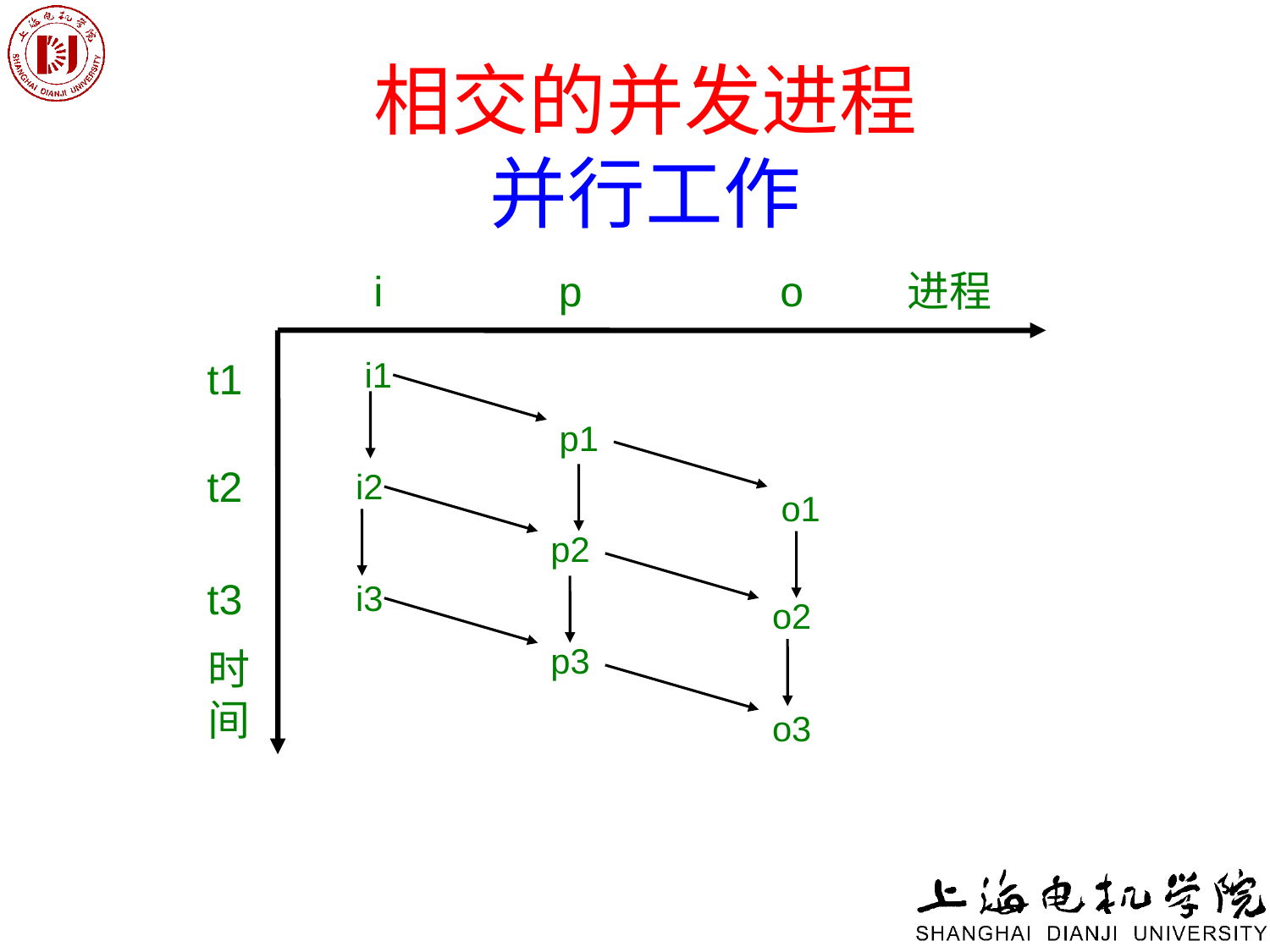

# 相交的并发进程 并行工作

i
p
o
进程

t1
i1

p1

t2
i2

o1

p2

t3
i3

o2

p3

时间

o3